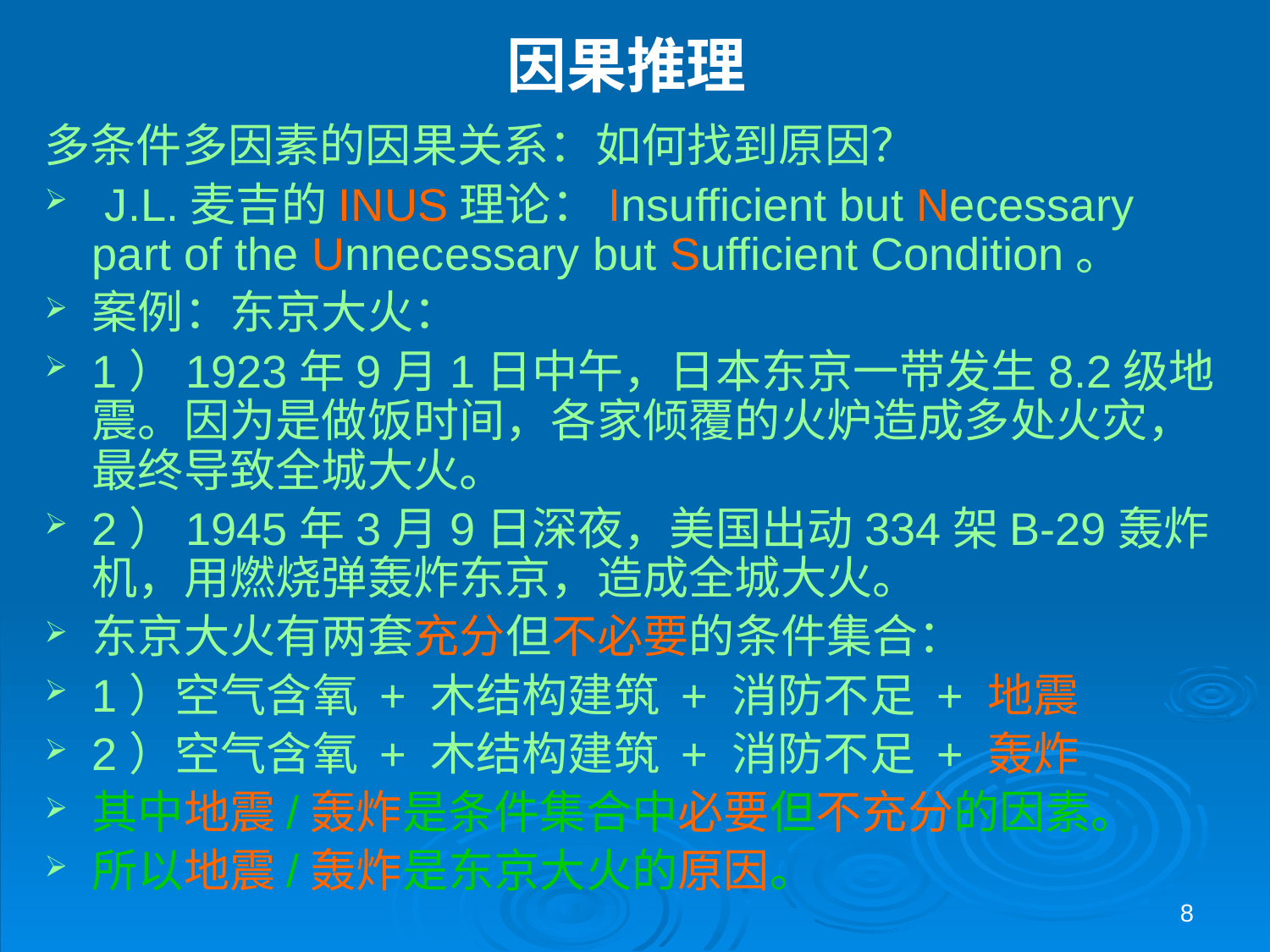

因果推理
多条件多因素的因果关系：如何找到原因？
 J.L.麦吉的INUS理论：Insufficient but Necessary part of the Unnecessary but Sufficient Condition。
案例：东京大火：
1）1923年9月1日中午，日本东京一带发生8.2级地震。因为是做饭时间，各家倾覆的火炉造成多处火灾，最终导致全城大火。
2）1945年3月9日深夜，美国出动334架B-29轰炸机，用燃烧弹轰炸东京，造成全城大火。
东京大火有两套充分但不必要的条件集合：
1）空气含氧 + 木结构建筑 + 消防不足 + 地震
2）空气含氧 + 木结构建筑 + 消防不足 + 轰炸
其中地震/轰炸是条件集合中必要但不充分的因素。
所以地震/轰炸是东京大火的原因。

8